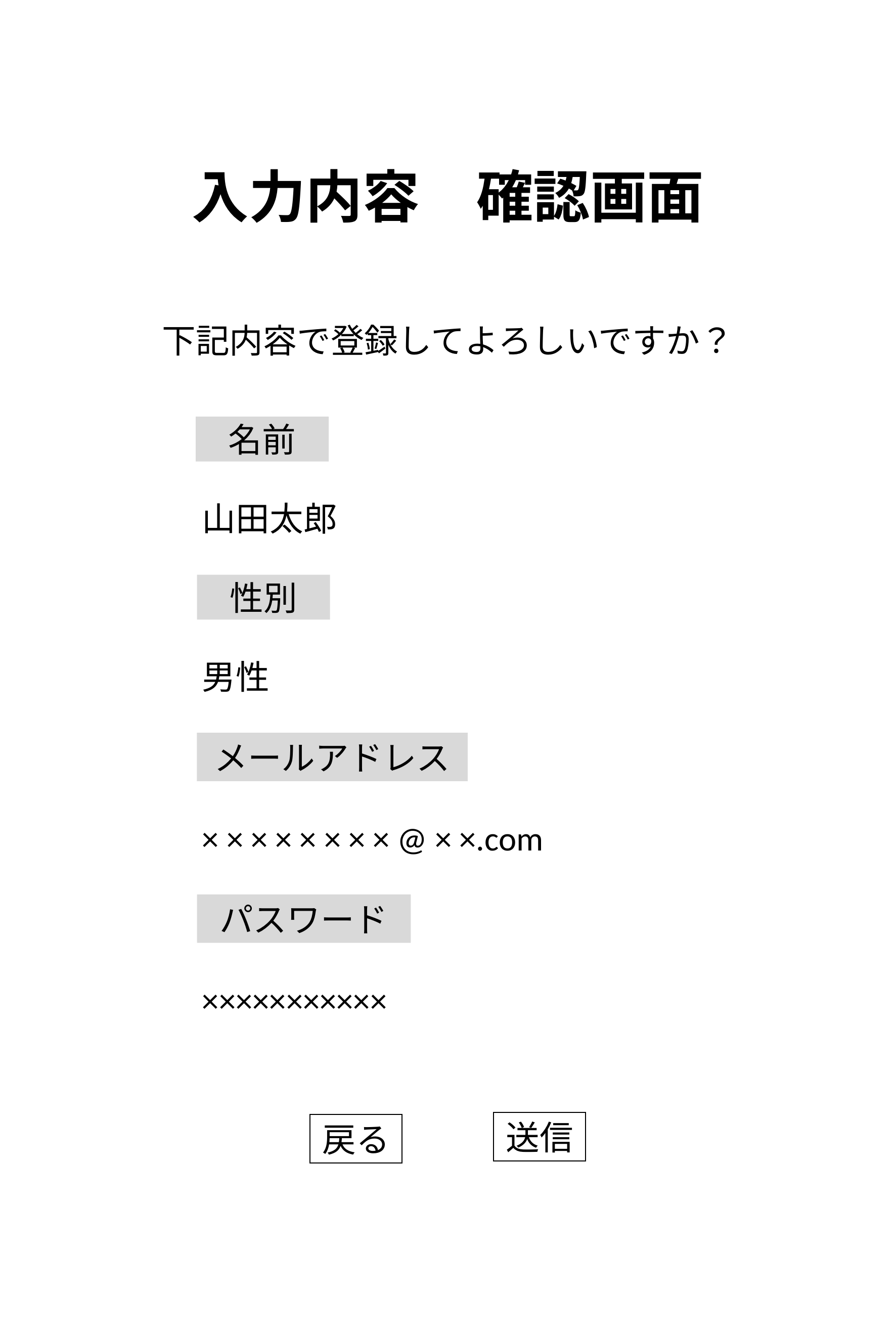

入力内容　確認画面
下記内容で登録してよろしいですか？
名前
山田太郎
性別
男性
メールアドレス
× × × × × × × × @ × ×.com
パスワード
×××××××××××
送信
戻る